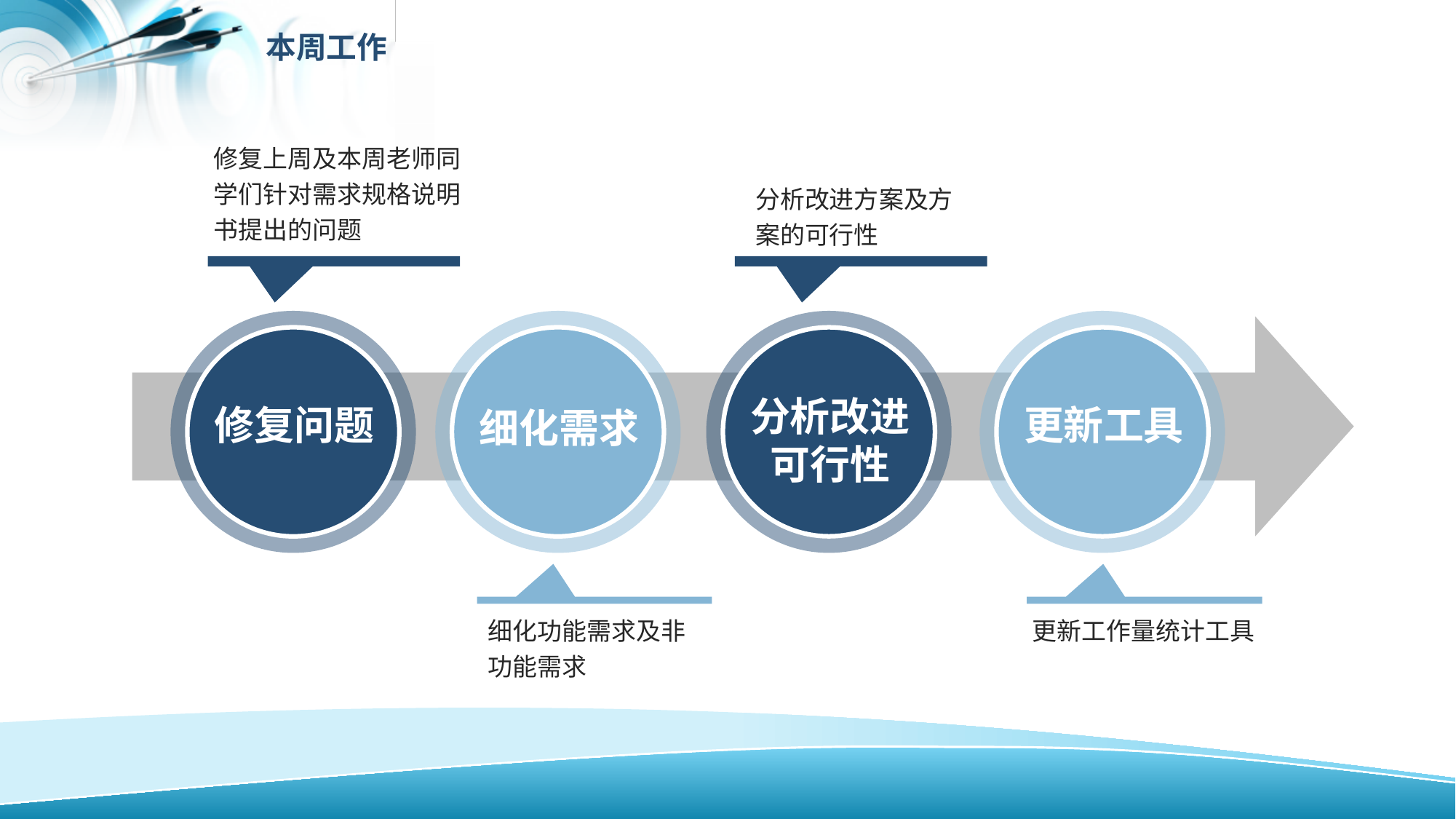

延迟符
本周工作
修复上周及本周老师同学们针对需求规格说明书提出的问题
分析改进方案及方案的可行性

修复问题

细化需求

分析改进
可行性

更新工具

细化功能需求及非功能需求
更新工作量统计工具